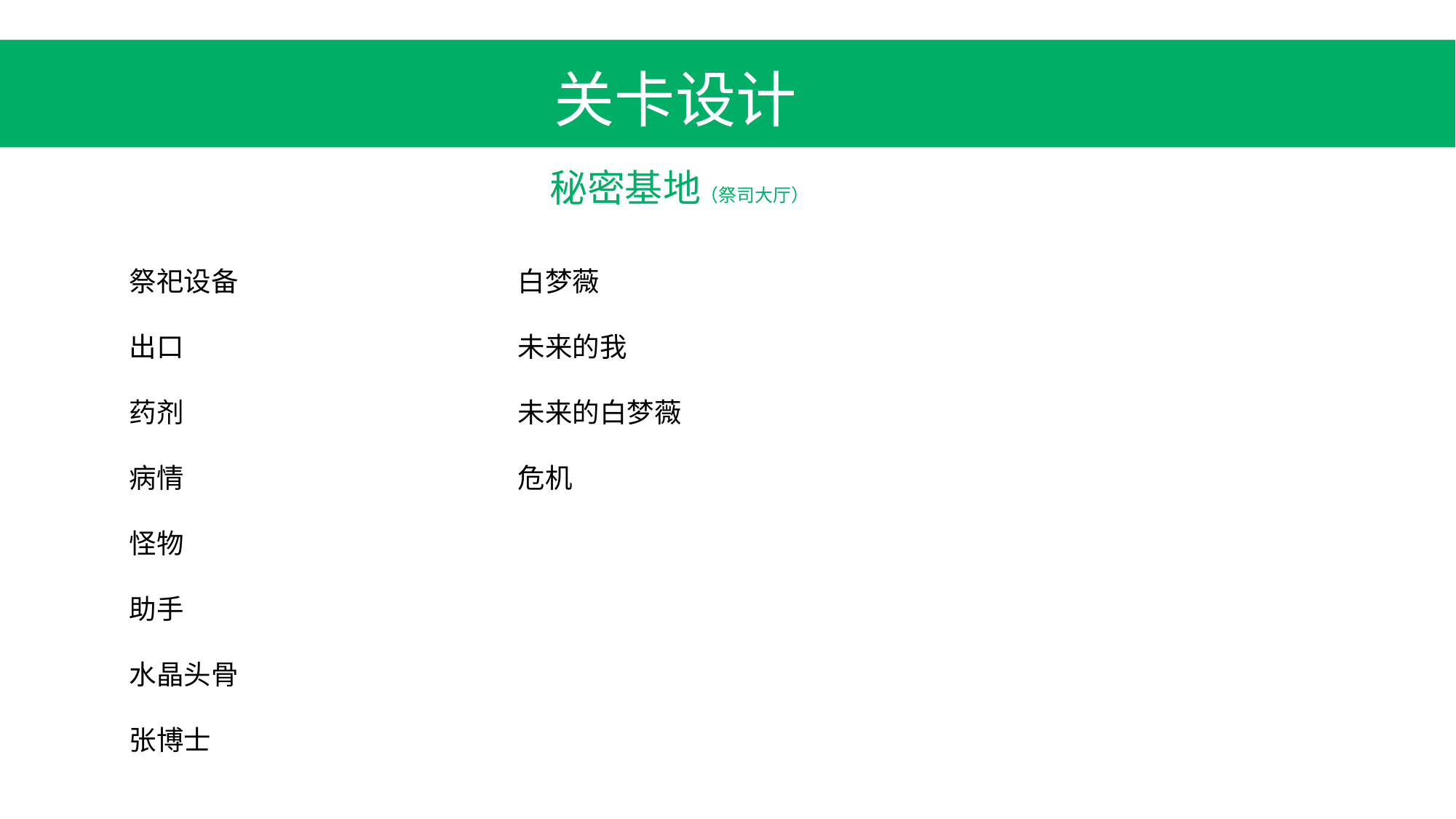

关卡设计
秘密基地（祭司大厅）
祭祀设备

出口

药剂

病情

怪物

助手

水晶头骨

张博士
白梦薇

未来的我

未来的白梦薇

危机